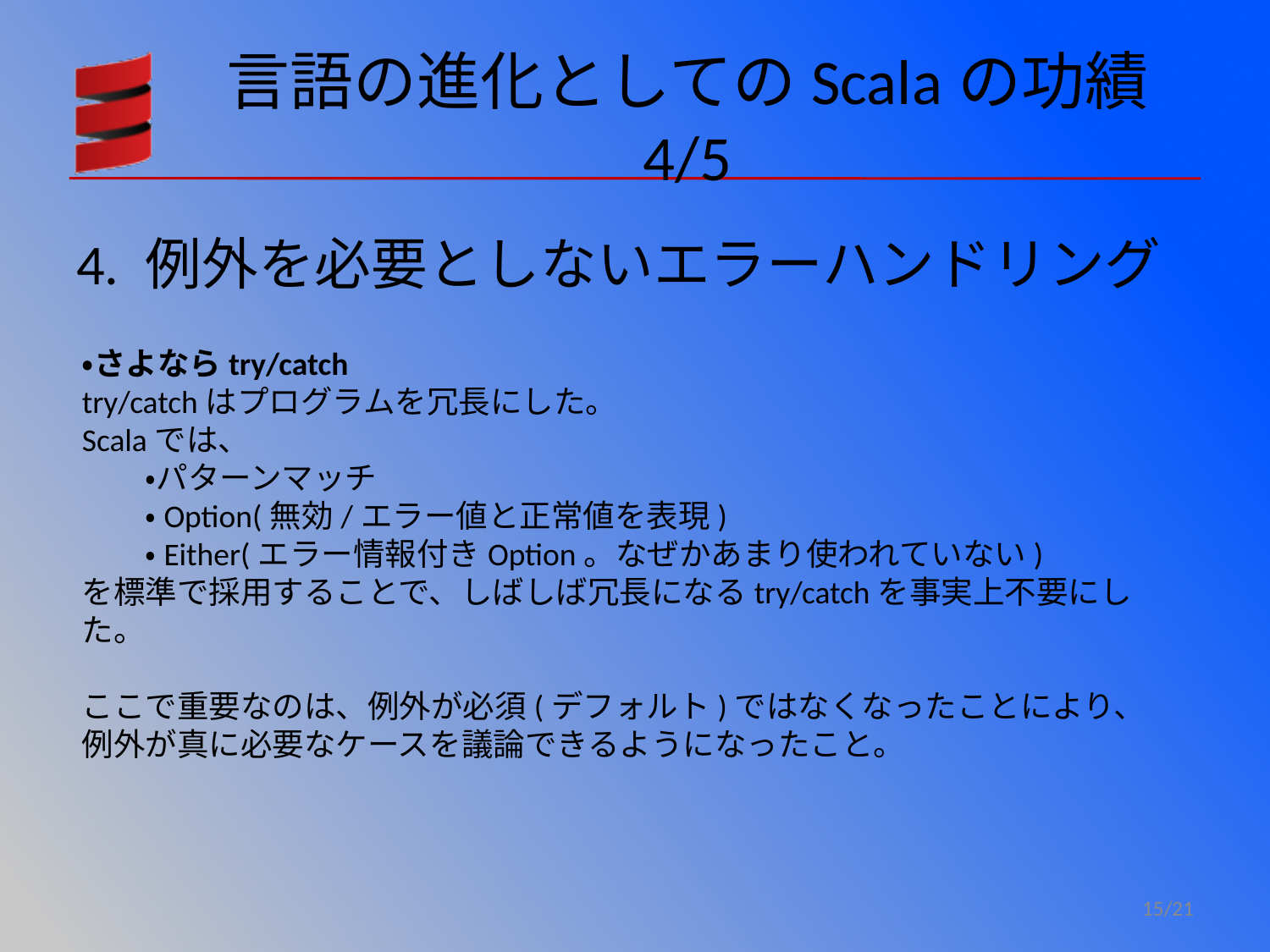

# 言語の進化としてのScalaの功績 4/5
4. 例外を必要としないエラーハンドリング
・さよならtry/catch
try/catchはプログラムを冗長にした。
Scalaでは、
・パターンマッチ
・Option(無効/エラー値と正常値を表現)
・Either(エラー情報付きOption。なぜかあまり使われていない)
を標準で採用することで、しばしば冗長になるtry/catchを事実上不要にした。

ここで重要なのは、例外が必須(デフォルト)ではなくなったことにより、例外が真に必要なケースを議論できるようになったこと。
15/21